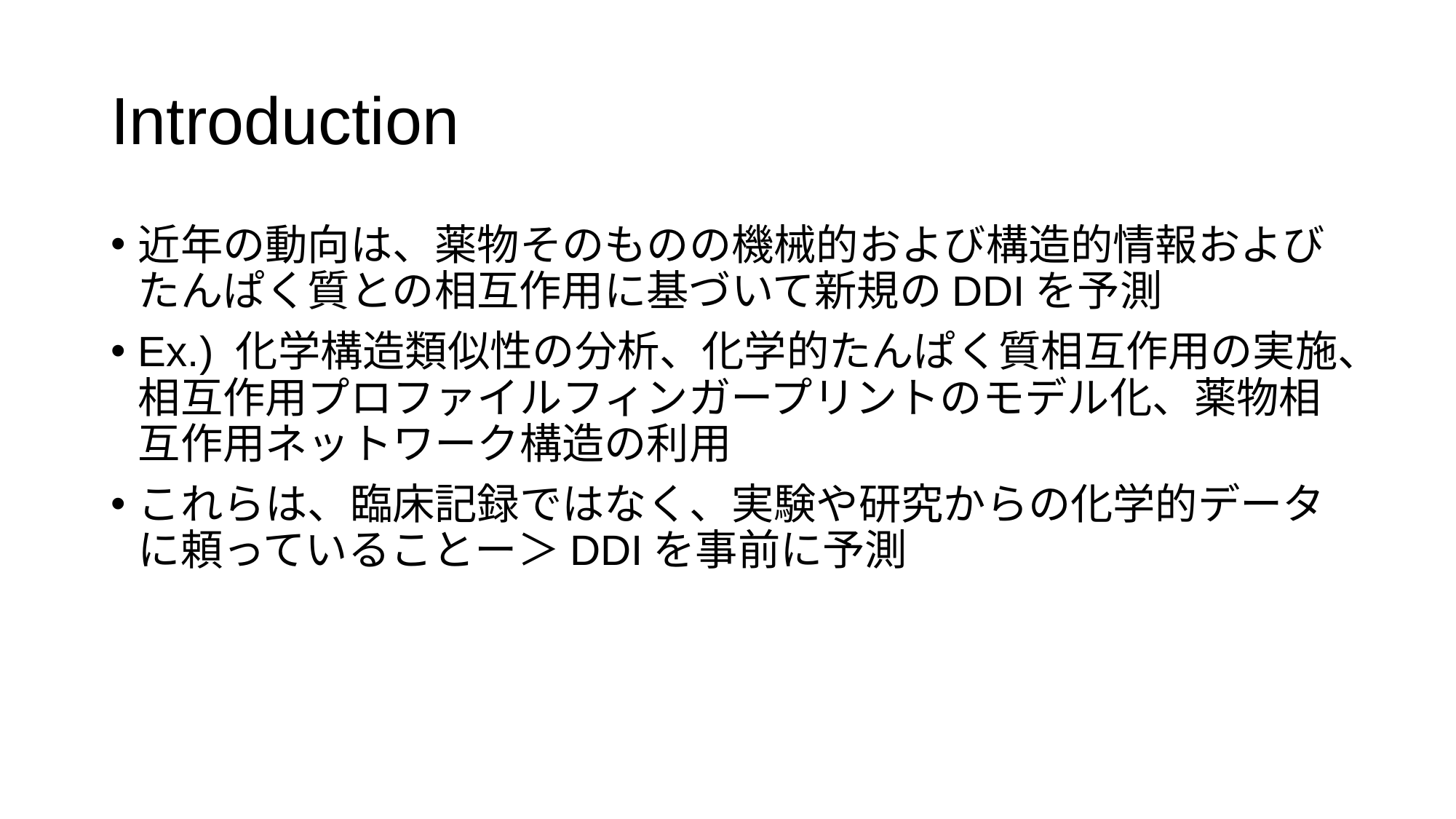

# Introduction
近年の動向は、薬物そのものの機械的および構造的情報およびたんぱく質との相互作用に基づいて新規のDDIを予測
Ex.) 化学構造類似性の分析、化学的たんぱく質相互作用の実施、相互作用プロファイルフィンガープリントのモデル化、薬物相互作用ネットワーク構造の利用
これらは、臨床記録ではなく、実験や研究からの化学的データに頼っていることー＞DDIを事前に予測